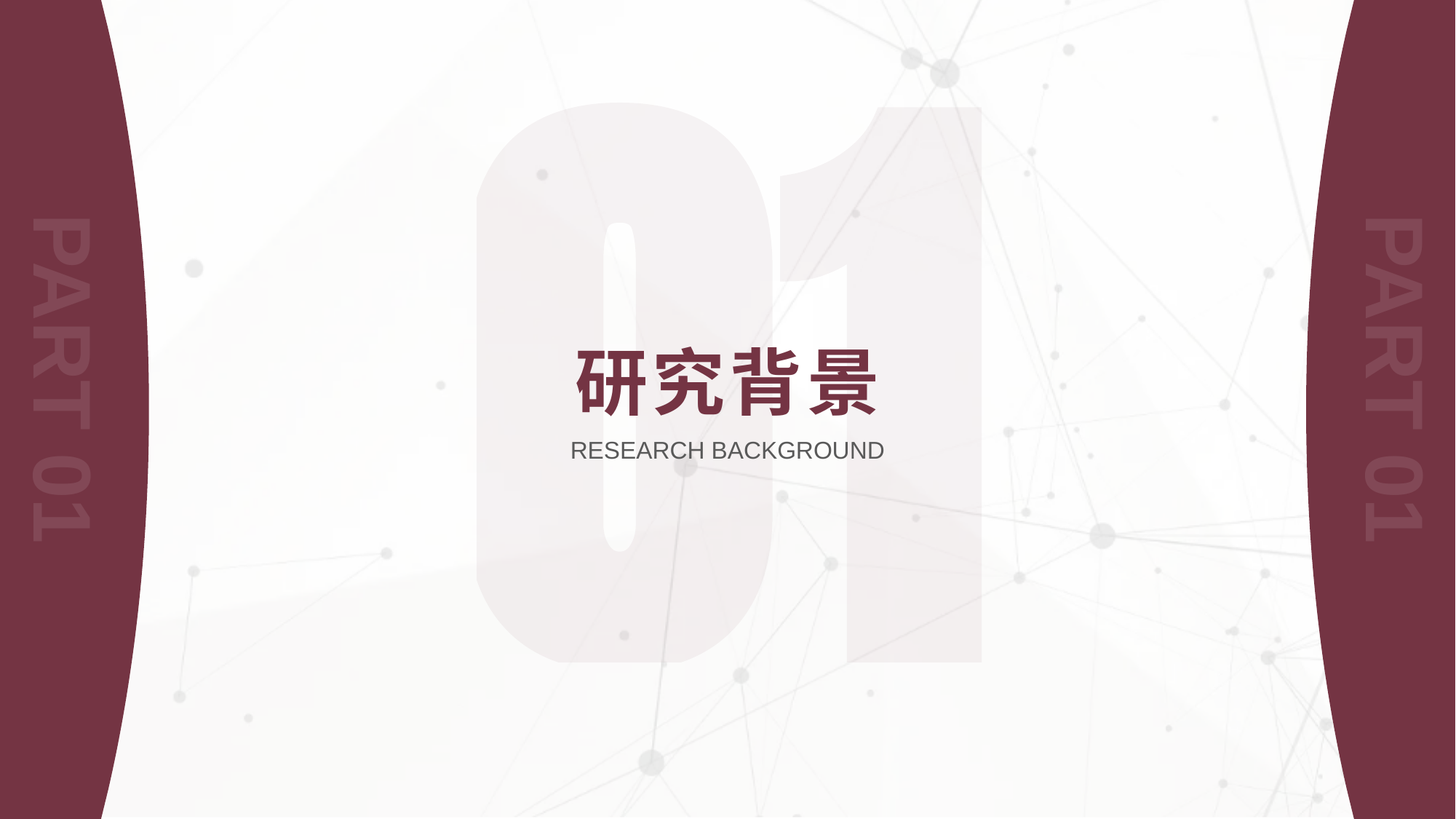

PART 01

PART 01
01
研究背景
RESEARCH BACKGROUND